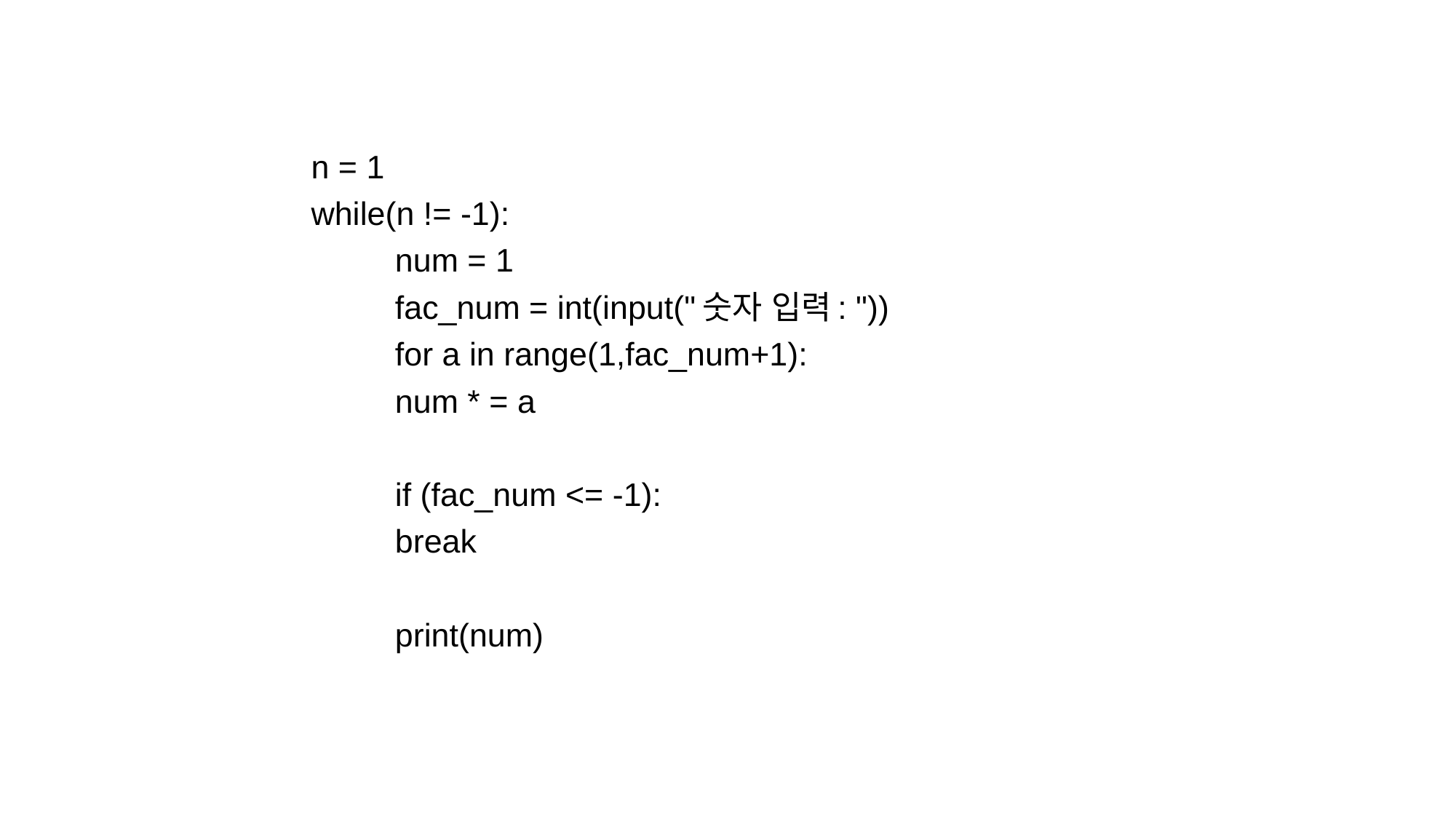

n = 1
while(n != -1):
	num = 1
	fac_num = int(input("숫자 입력: "))
	for a in range(1,fac_num+1):
		num * = a

	if (fac_num <= -1):
		break

	print(num)